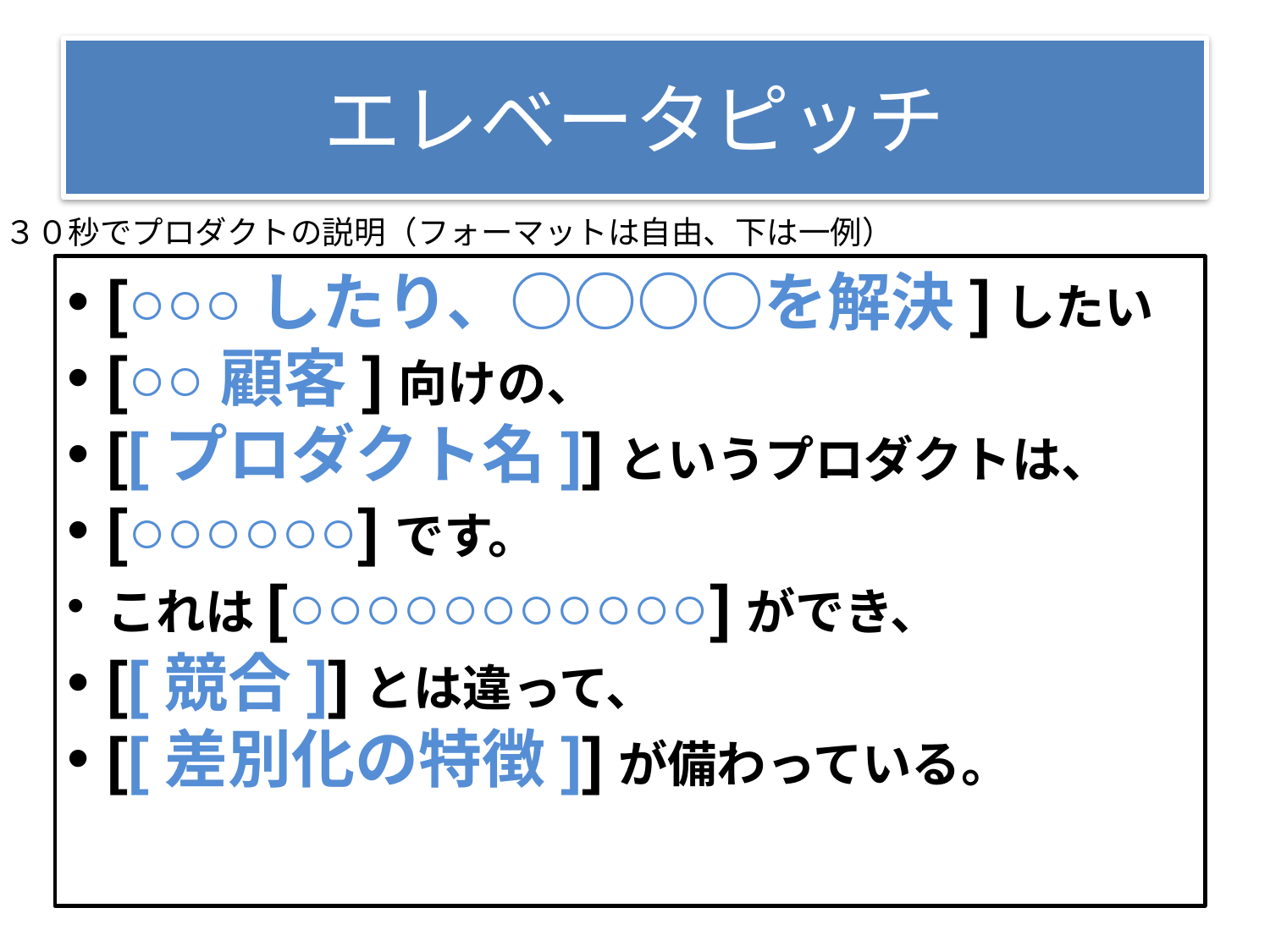

# エレベータピッチ
３０秒でプロダクトの説明（フォーマットは自由、下は一例）
[○○○したり、○○○○を解決]したい
[○○顧客]向けの、
[[プロダクト名]]というプロダクトは、
[○○○○○○]です。
これは[○○○○○○○○○○○]ができ、
[[競合]]とは違って、
[[差別化の特徴]]が備わっている。